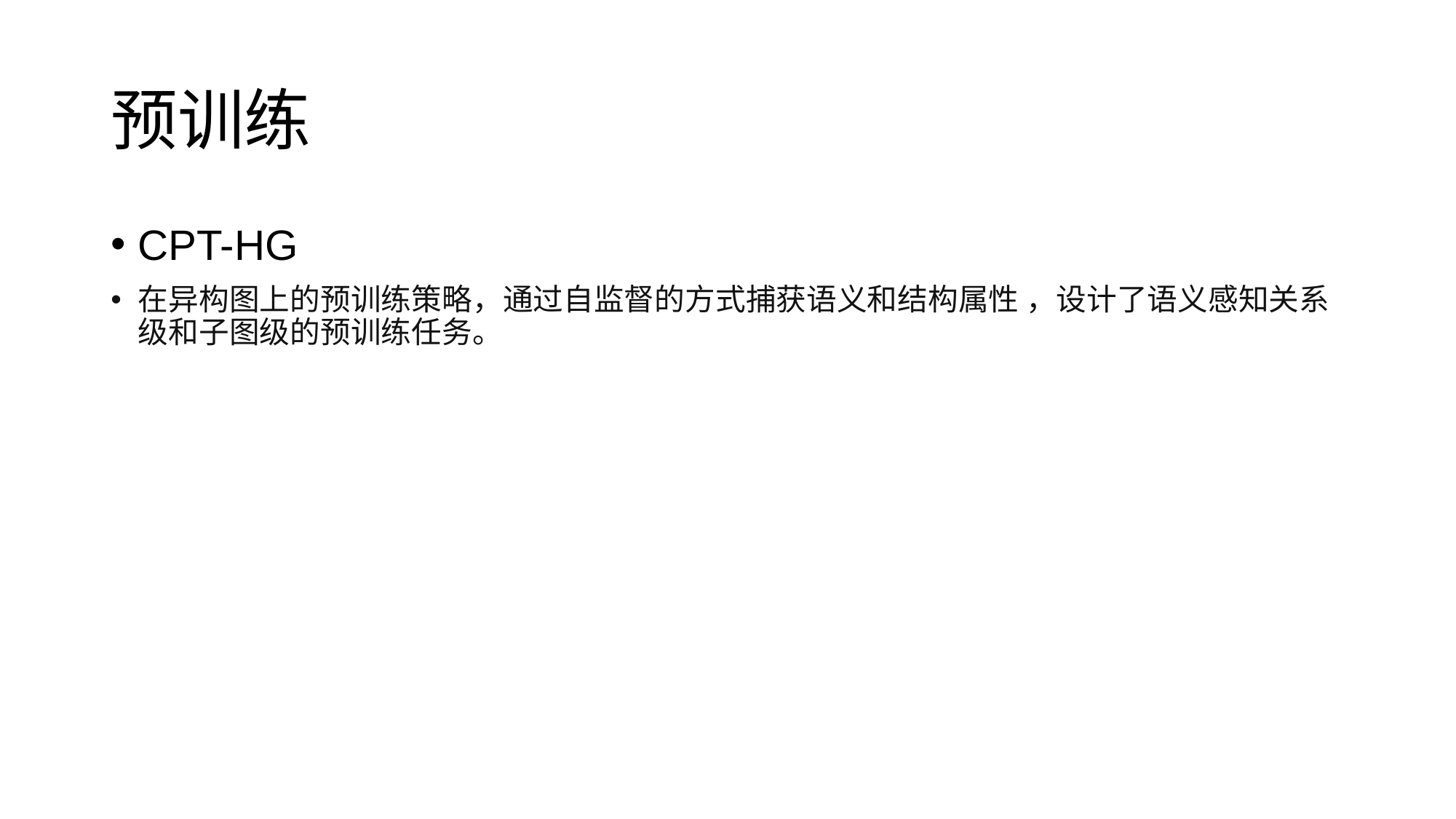

# 预训练
CPT-HG
在异构图上的预训练策略，通过自监督的方式捕获语义和结构属性 ，设计了语义感知关系级和子图级的预训练任务。